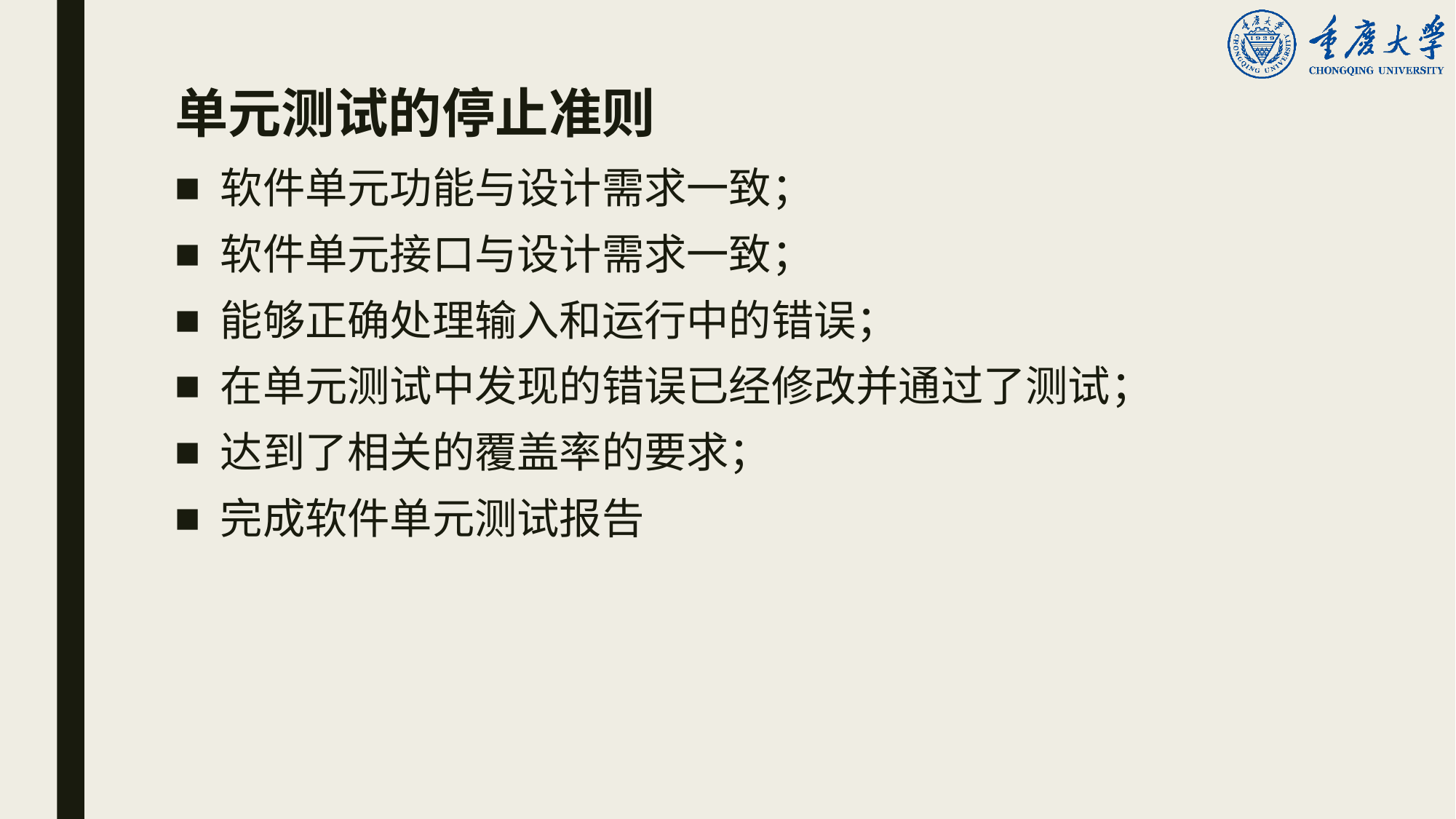

# 单元测试的停止准则
软件单元功能与设计需求一致；
软件单元接口与设计需求一致；
能够正确处理输入和运行中的错误；
在单元测试中发现的错误已经修改并通过了测试；
达到了相关的覆盖率的要求；
完成软件单元测试报告